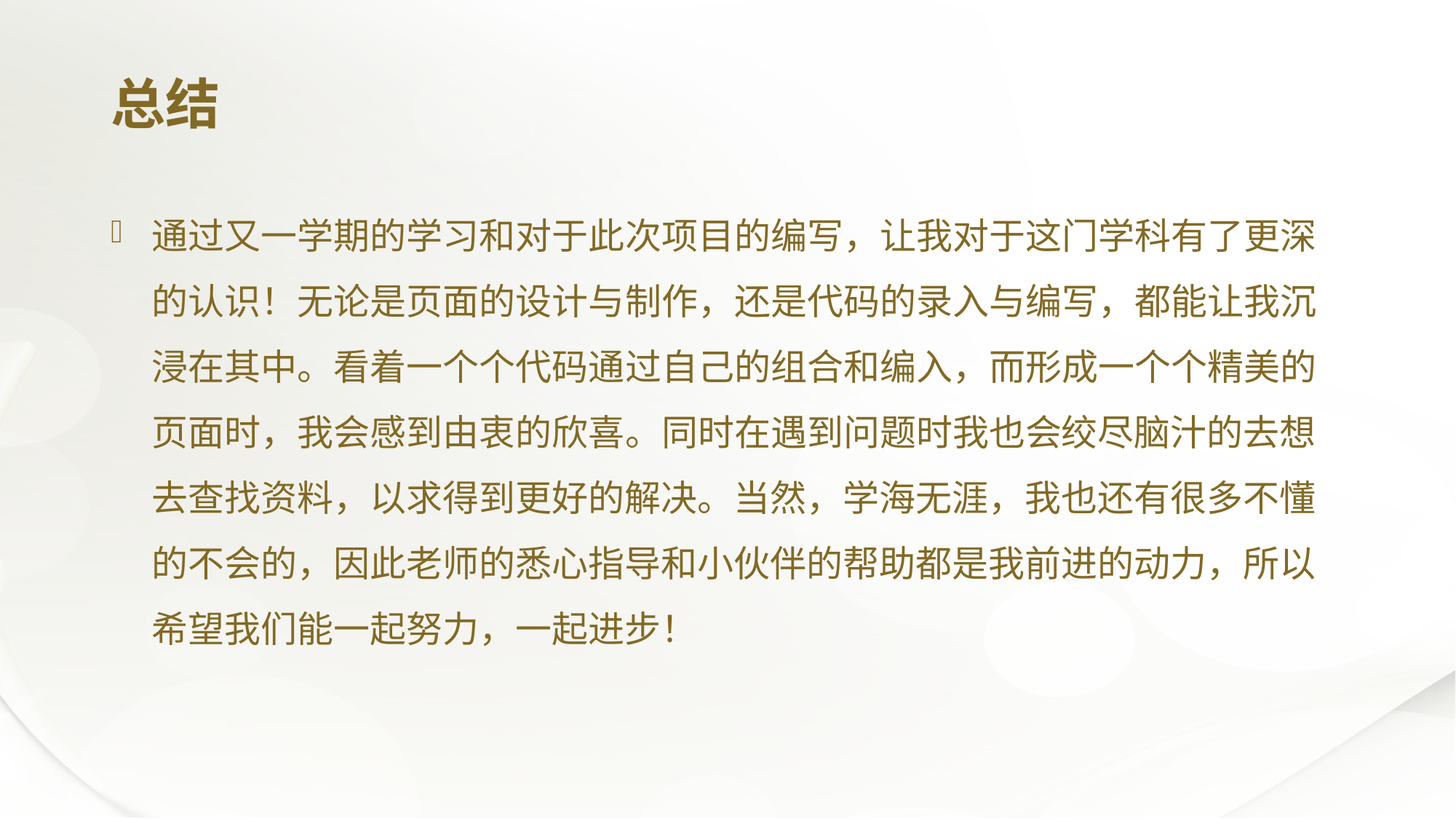

# 总结
通过又一学期的学习和对于此次项目的编写，让我对于这门学科有了更深的认识！无论是页面的设计与制作，还是代码的录入与编写，都能让我沉浸在其中。看着一个个代码通过自己的组合和编入，而形成一个个精美的页面时，我会感到由衷的欣喜。同时在遇到问题时我也会绞尽脑汁的去想去查找资料，以求得到更好的解决。当然，学海无涯，我也还有很多不懂的不会的，因此老师的悉心指导和小伙伴的帮助都是我前进的动力，所以希望我们能一起努力，一起进步！